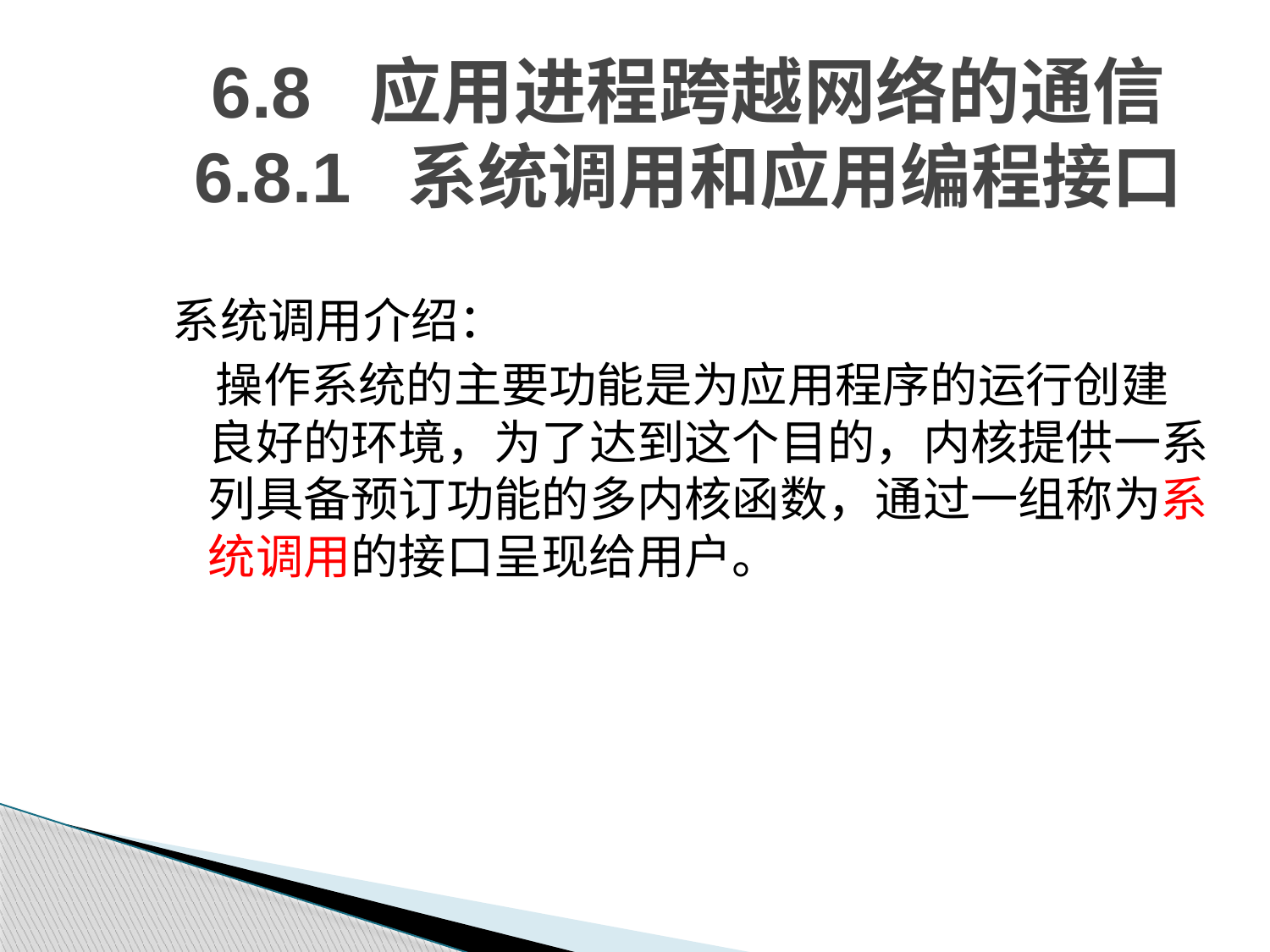

# 6.8  应用进程跨越网络的通信 6.8.1  系统调用和应用编程接口
系统调用介绍：
   操作系统的主要功能是为应用程序的运行创建良好的环境，为了达到这个目的，内核提供一系列具备预订功能的多内核函数，通过一组称为系统调用的接口呈现给用户。